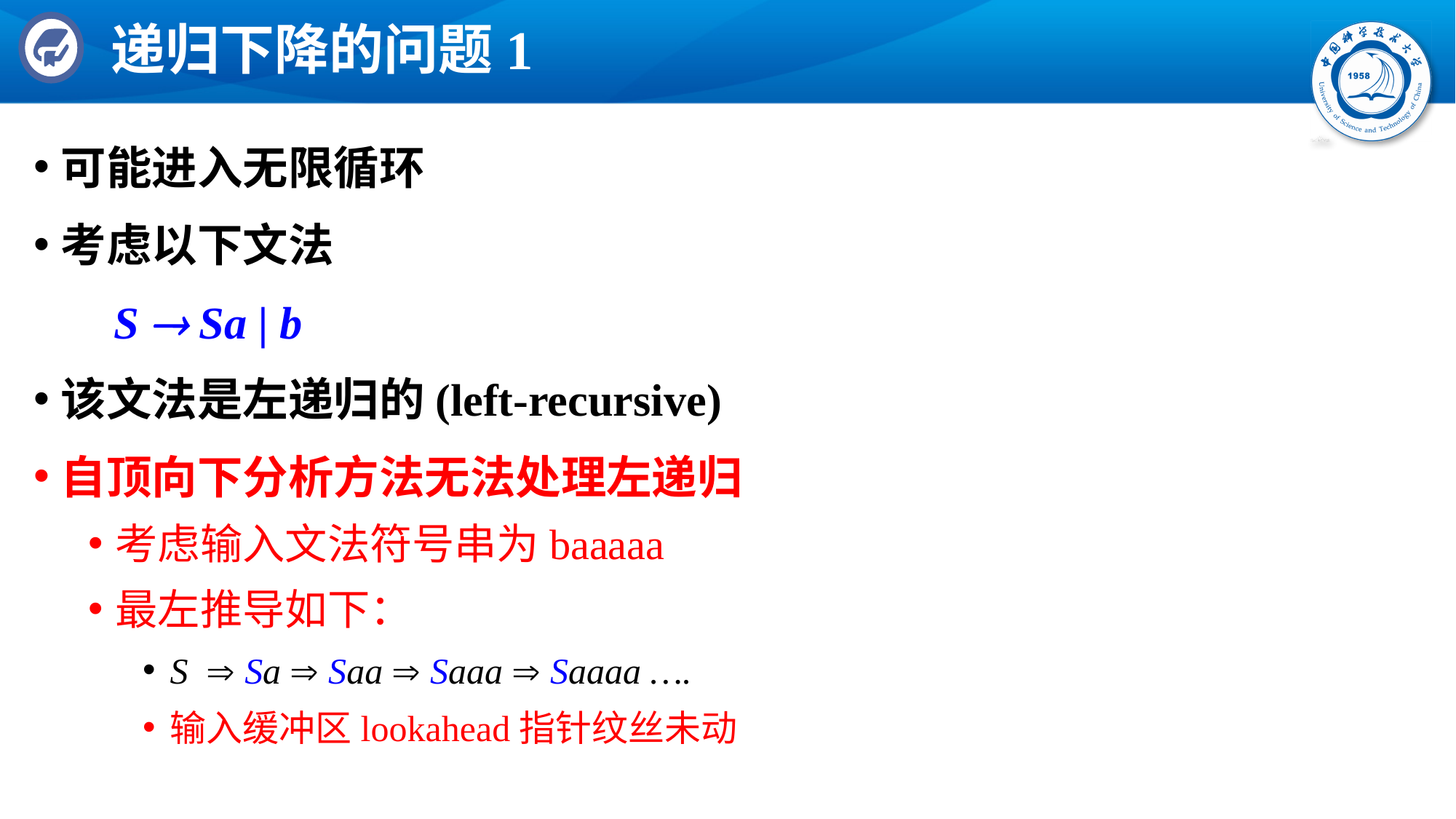

# 递归下降的问题1
可能进入无限循环
考虑以下文法
       S → Sa | b
该文法是左递归的(left-recursive)
自顶向下分析方法无法处理左递归
考虑输入文法符号串为baaaaa
最左推导如下：
S  ⇒ Sa ⇒ Saa ⇒ Saaa ⇒ Saaaa ….
输入缓冲区lookahead指针纹丝未动